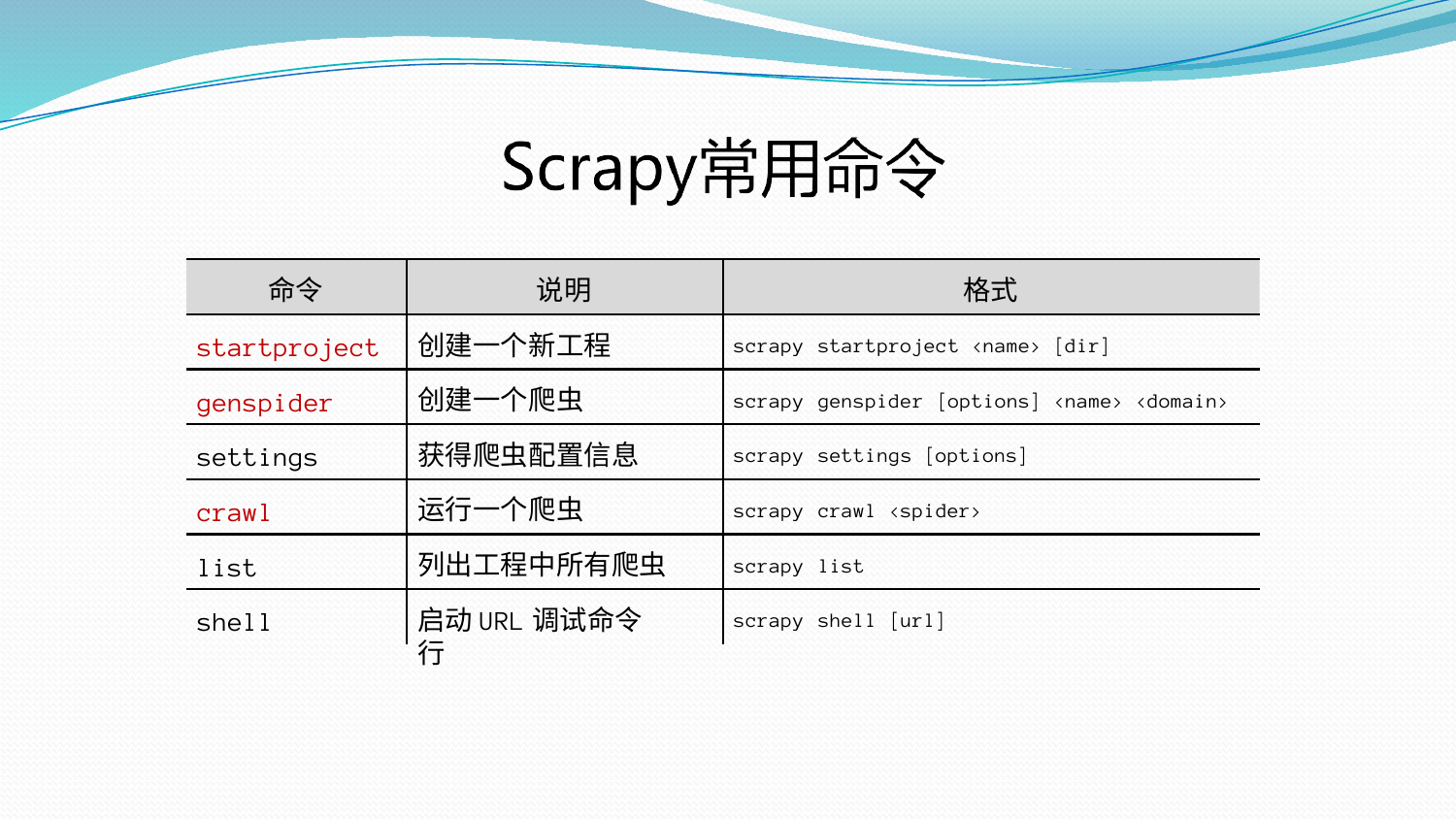

命令
说明
格式

创建一个新工程
startproject
scrapy
startproject <name> [dir]

创建一个爬虫
genspider
scrapy
genspider [options] <name> <domain>

获得爬虫配置信息
settings
scrapy
settings [options]

运行一个爬虫
crawl
scrapy
crawl <spider>

列出工程中所有爬虫
list
scrapy
list

启动URL调试命令行
shell
scrapy
shell [url]